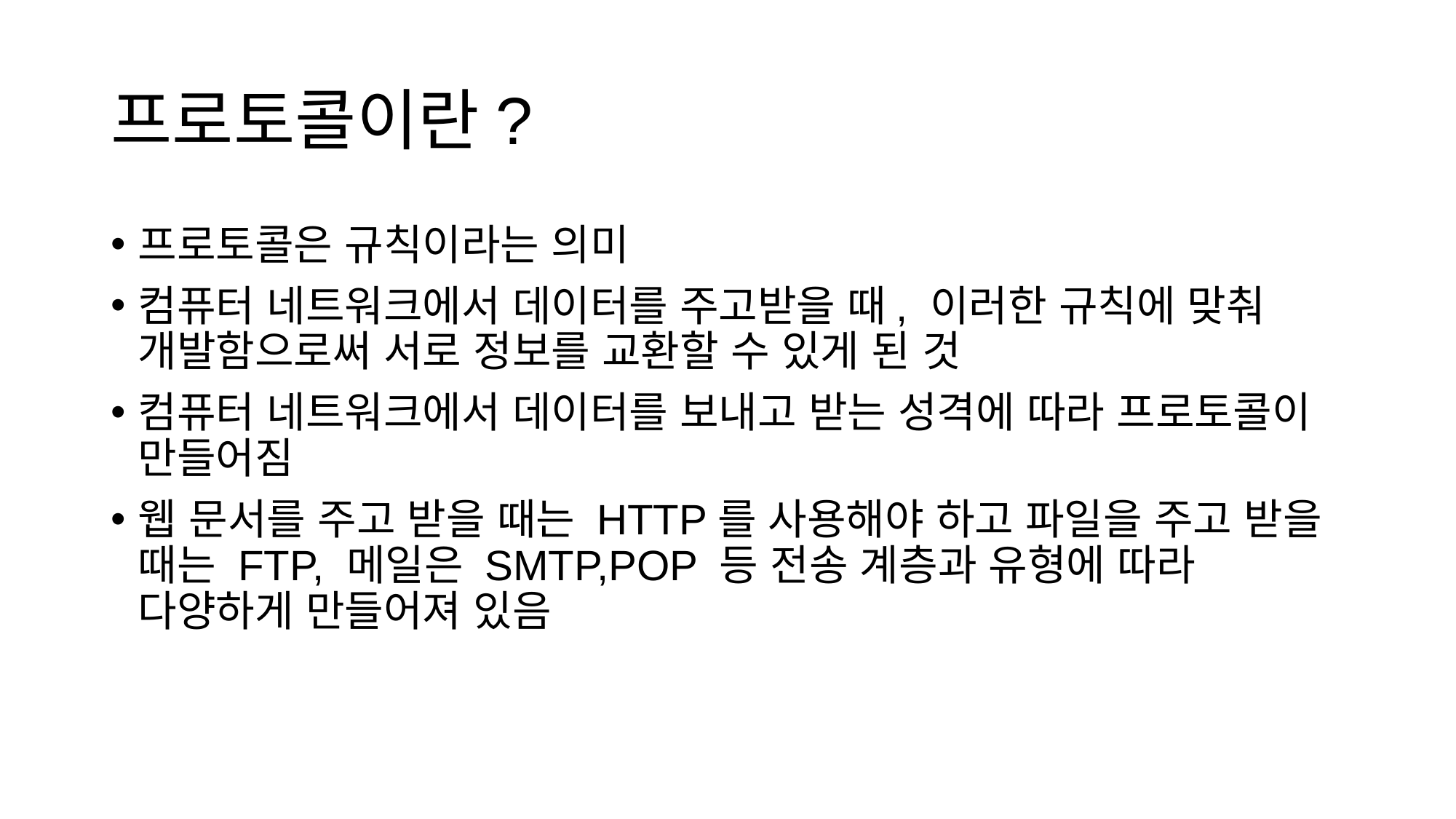

# 프로토콜이란?
프로토콜은 규칙이라는 의미
컴퓨터 네트워크에서 데이터를 주고받을 때, 이러한 규칙에 맞춰 개발함으로써 서로 정보를 교환할 수 있게 된 것
컴퓨터 네트워크에서 데이터를 보내고 받는 성격에 따라 프로토콜이 만들어짐
웹 문서를 주고 받을 때는 HTTP를 사용해야 하고 파일을 주고 받을 때는 FTP, 메일은 SMTP,POP 등 전송 계층과 유형에 따라 다양하게 만들어져 있음